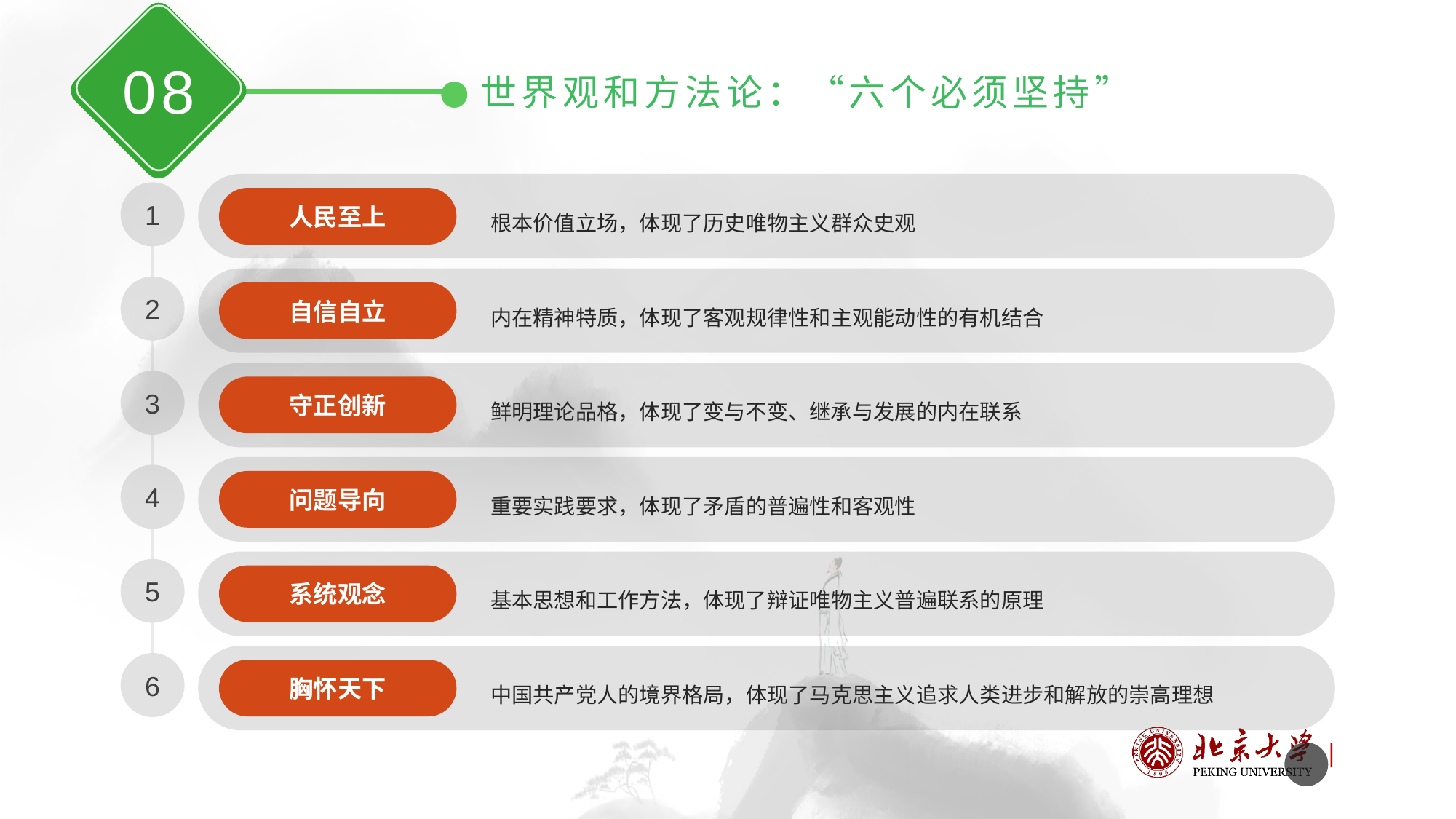

08
世界观和方法论：“六个必须坚持”

根本价值立场，体现了历史唯物主义群众史观
1
人民至上

内在精神特质，体现了客观规律性和主观能动性的有机结合
2
自信自立

鲜明理论品格，体现了变与不变、继承与发展的内在联系
3
守正创新

重要实践要求，体现了矛盾的普遍性和客观性
4
问题导向

基本思想和工作方法，体现了辩证唯物主义普遍联系的原理
5
系统观念

中国共产党人的境界格局，体现了马克思主义追求人类进步和解放的崇高理想
6
胸怀天下
11